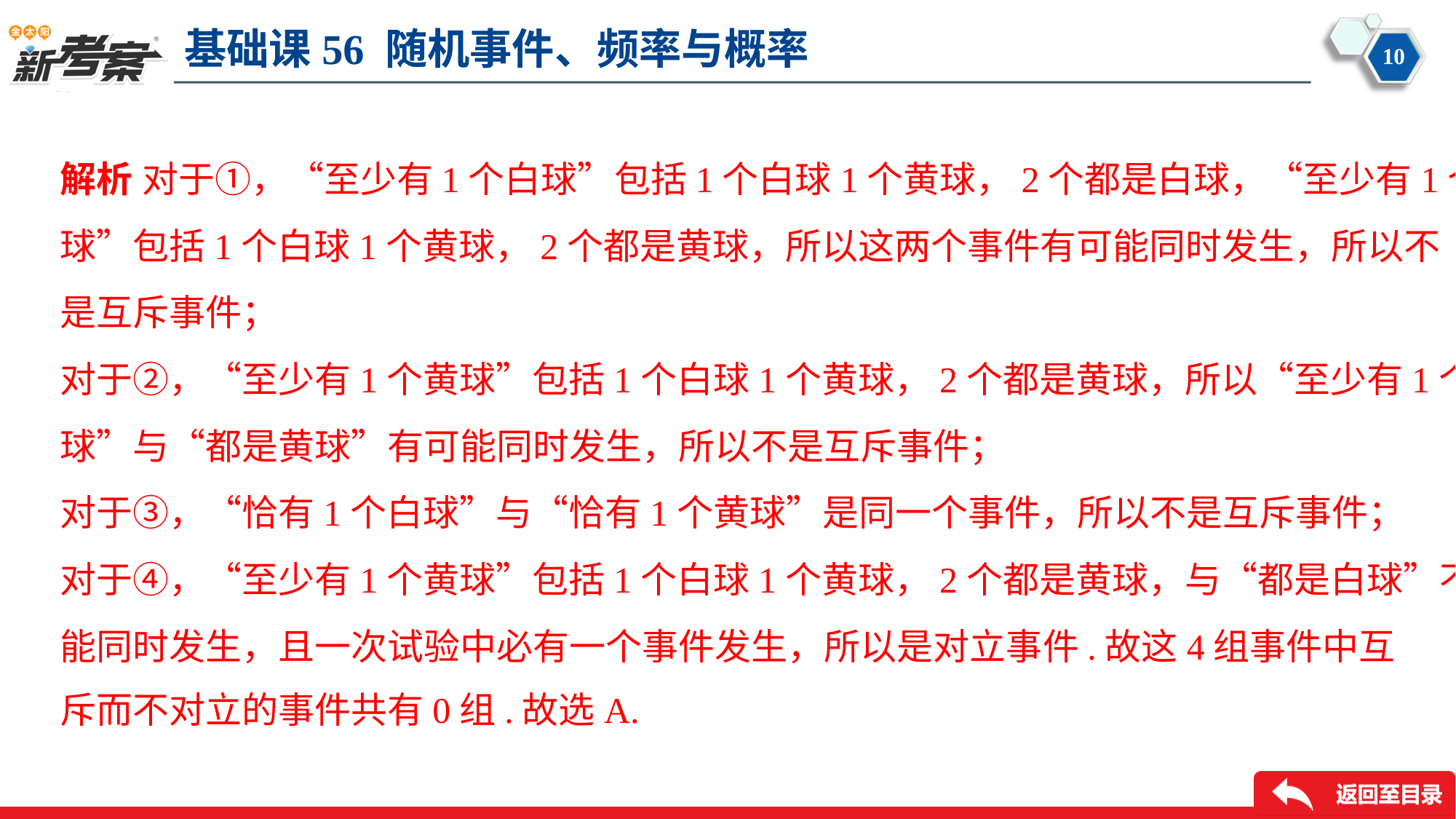

解析 对于①，“至少有1个白球”包括1个白球1个黄球，2个都是白球，“至少有1个黄
球”包括1个白球1个黄球，2个都是黄球，所以这两个事件有可能同时发生，所以不
是互斥事件；
对于②，“至少有1个黄球”包括1个白球1个黄球，2个都是黄球，所以“至少有1个黄
球”与“都是黄球”有可能同时发生，所以不是互斥事件；
对于③，“恰有1个白球”与“恰有1个黄球”是同一个事件，所以不是互斥事件；
对于④，“至少有1个黄球”包括1个白球1个黄球，2个都是黄球，与“都是白球”不可
能同时发生，且一次试验中必有一个事件发生，所以是对立事件.故这4组事件中互
斥而不对立的事件共有0组.故选A.